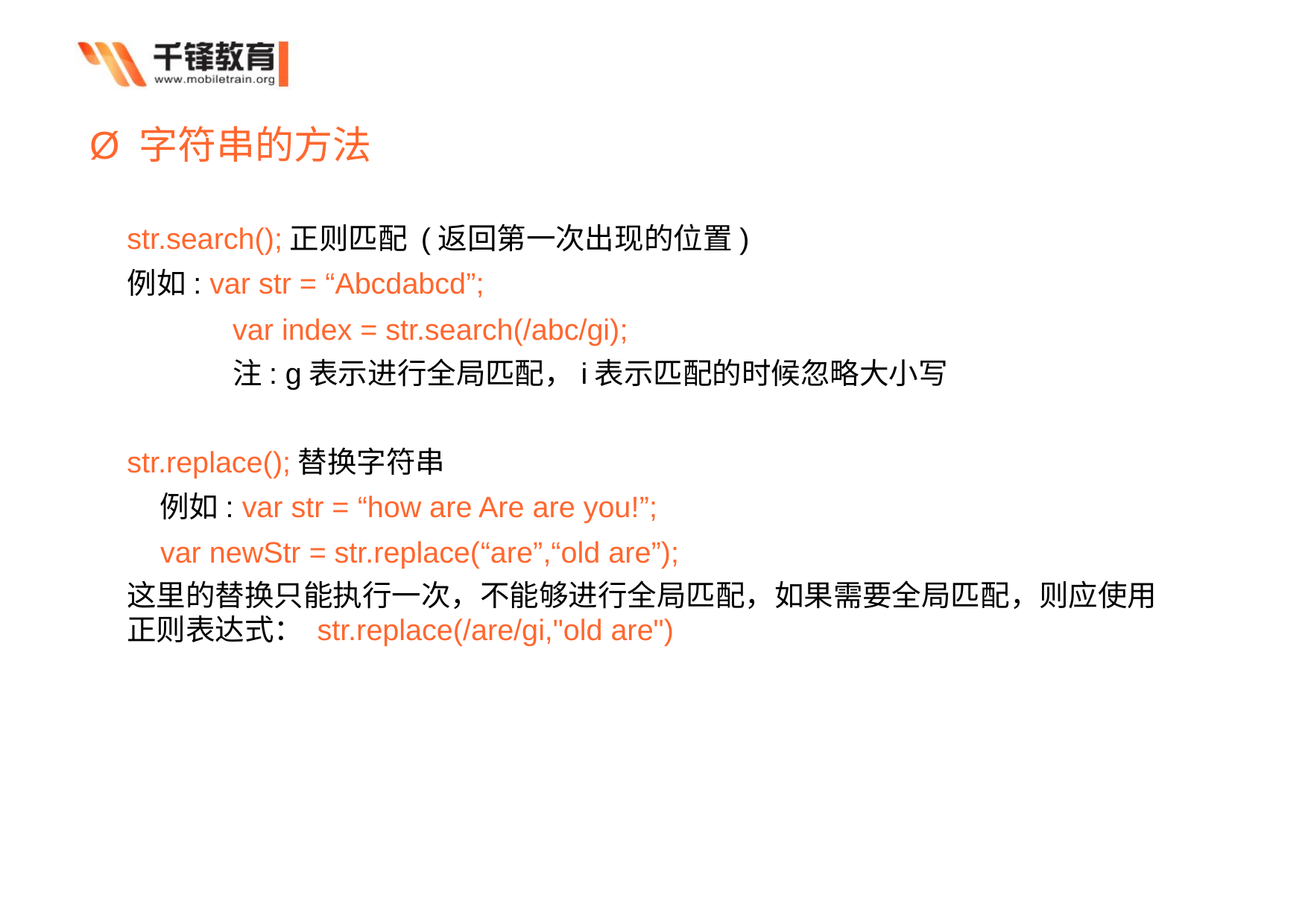

Ø 字符串的方法
str.search();正则匹配 (返回第一次出现的位置)
例如: var str = “Abcdabcd”;
var index = str.search(/abc/gi);
注: g表示进行全局匹配，i表示匹配的时候忽略大小写
str.replace();替换字符串
例如: var str = “how are Are are you!”;
var newStr = str.replace(“are”,“old are”);
这里的替换只能执行一次，不能够进行全局匹配，如果需要全局匹配，则应使用
正则表达式： str.replace(/are/gi,"old are")